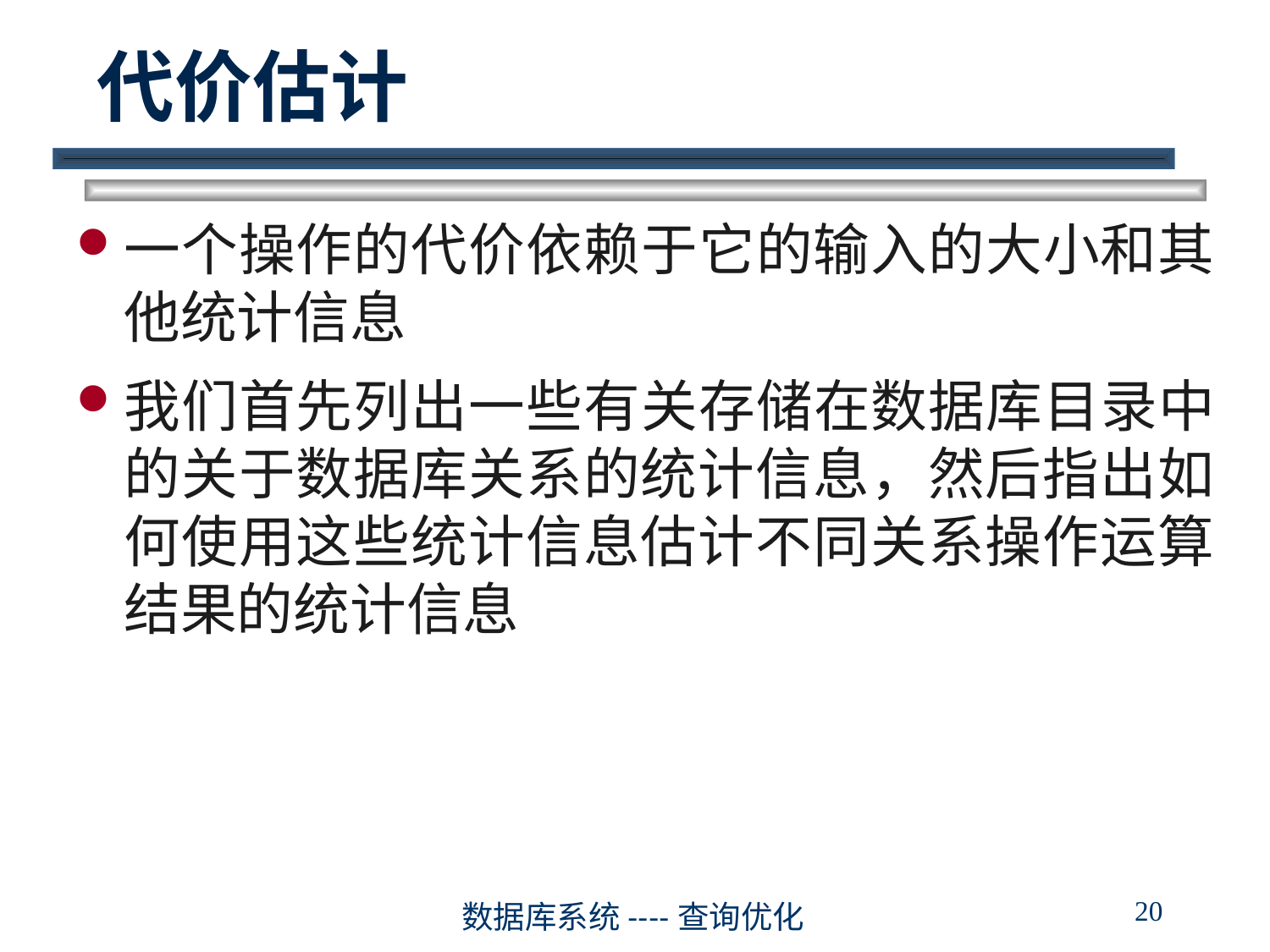

# 代价估计
一个操作的代价依赖于它的输入的大小和其他统计信息
我们首先列出一些有关存储在数据库目录中的关于数据库关系的统计信息，然后指出如何使用这些统计信息估计不同关系操作运算结果的统计信息
20
数据库系统----查询优化